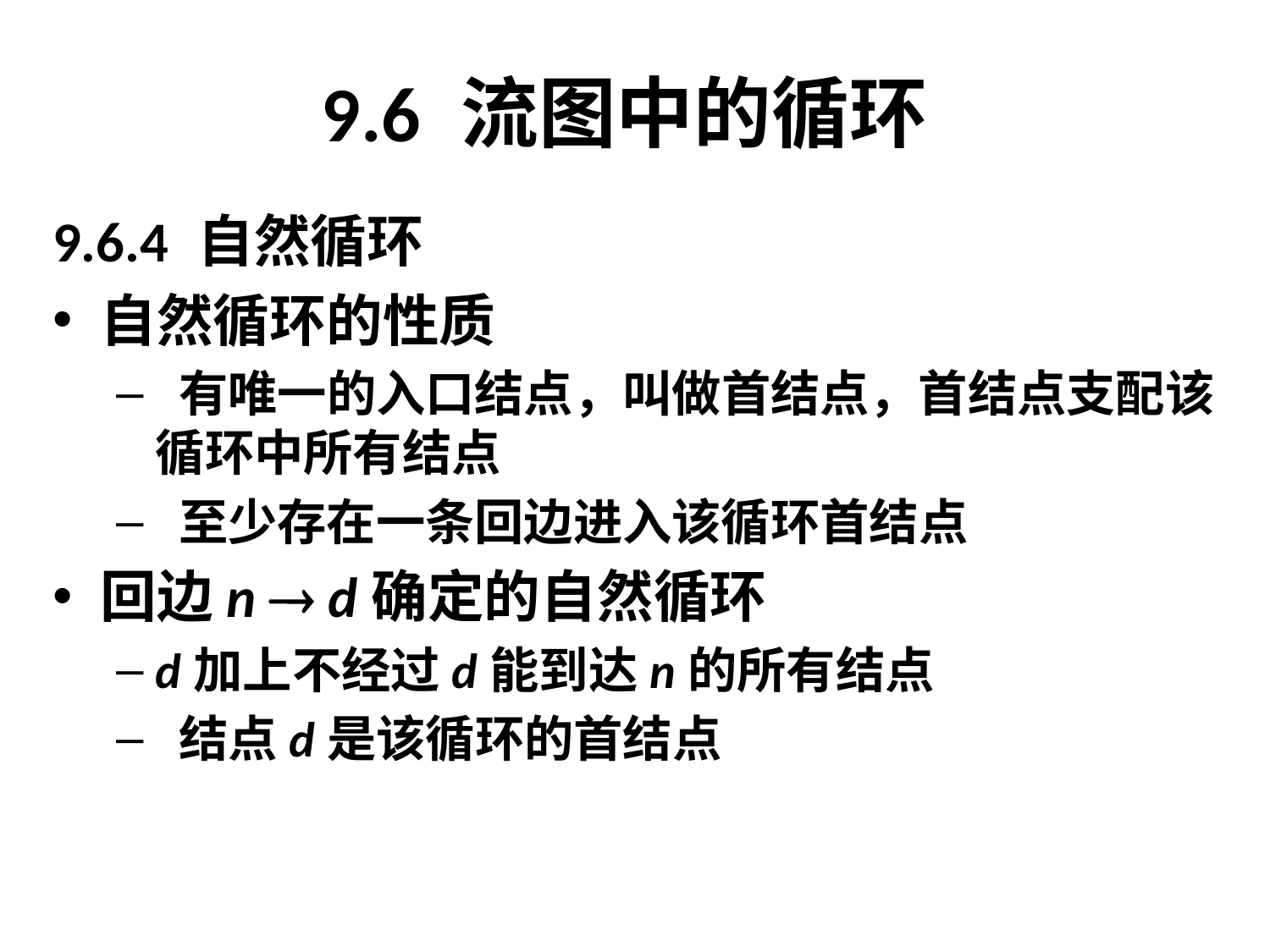

# 9.6 流图中的循环
9.6.4 自然循环
自然循环的性质
 有唯一的入口结点，叫做首结点，首结点支配该循环中所有结点
 至少存在一条回边进入该循环首结点
回边n → d确定的自然循环
d加上不经过d能到达n的所有结点
 结点d是该循环的首结点